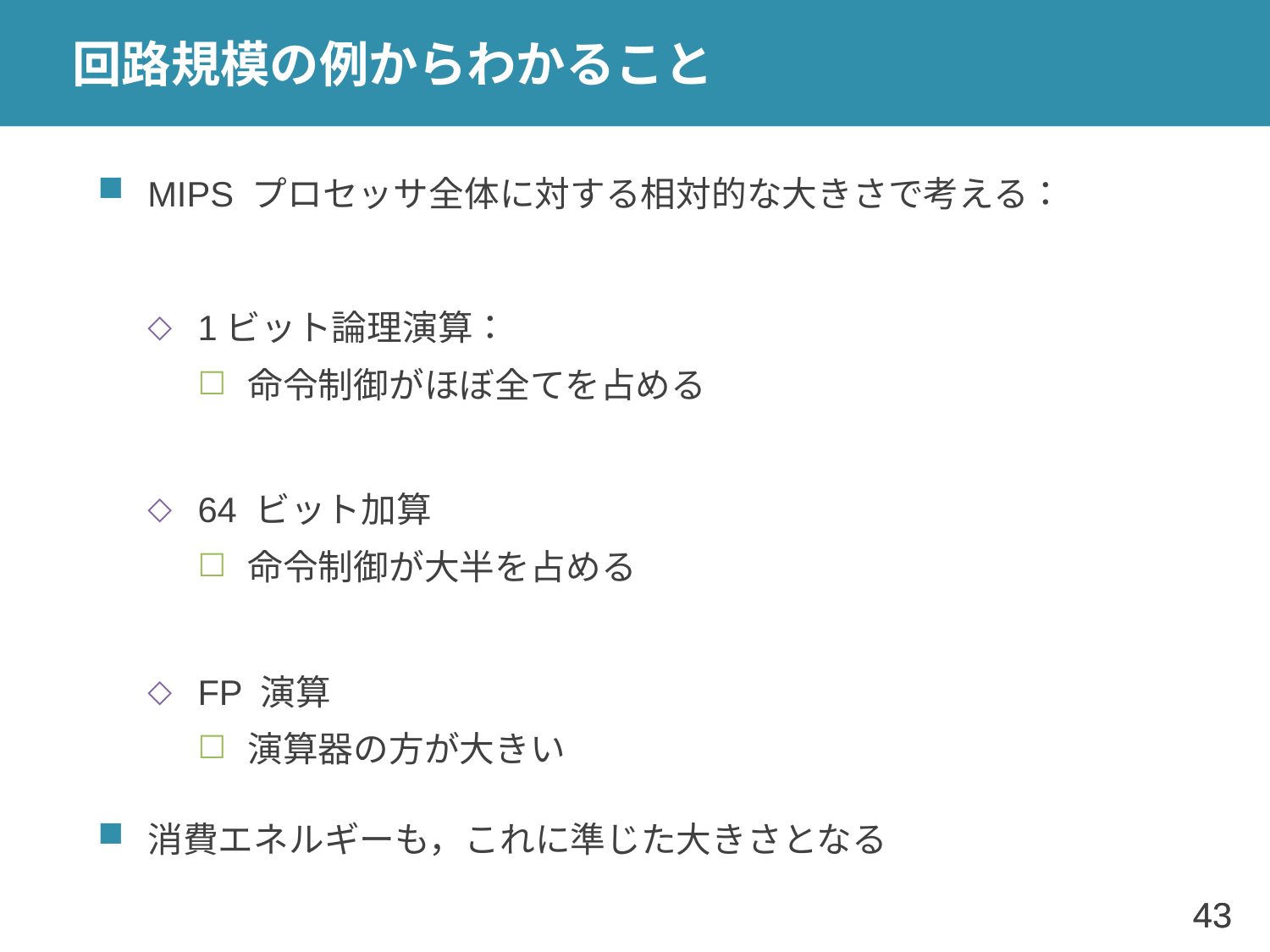

# 回路規模の例からわかること
MIPS プロセッサ全体に対する相対的な大きさで考える：

1ビット論理演算：
命令制御がほぼ全てを占める

64 ビット加算
命令制御が大半を占める

FP 演算
演算器の方が大きい
消費エネルギーも，これに準じた大きさとなる